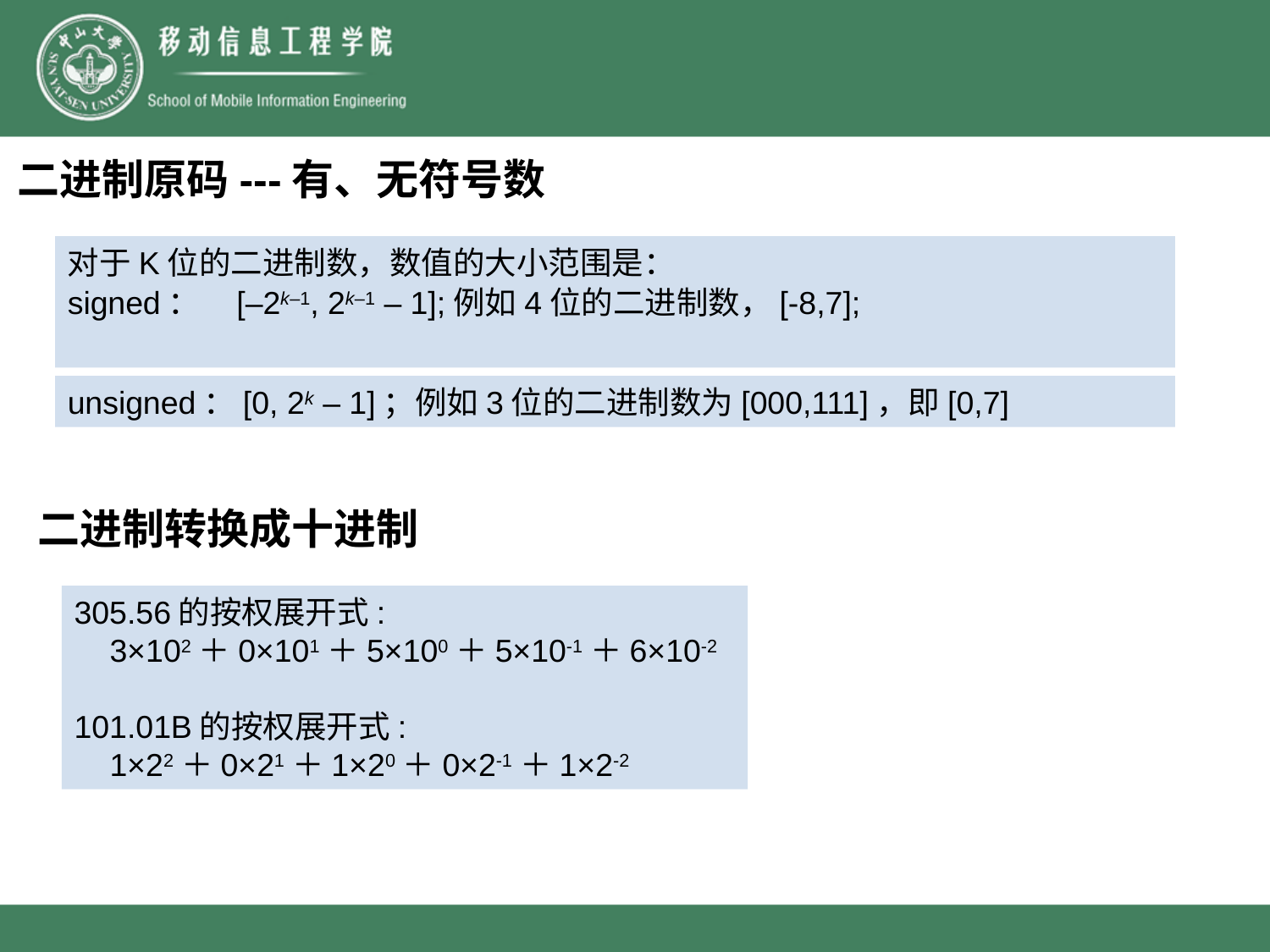

二进制原码---有、无符号数
对于K位的二进制数，数值的大小范围是：
signed：    [–2k–1, 2k–1 – 1];例如4位的二进制数，[-8,7];

unsigned：[0, 2k – 1]；例如3位的二进制数为[000,111]，即[0,7]
二进制转换成十进制
305.56的按权展开式:
    3×102＋0×101＋5×100＋5×10-1＋6×10-2

101.01B的按权展开式:
    1×22＋0×21＋1×20＋0×2-1＋1×2-2